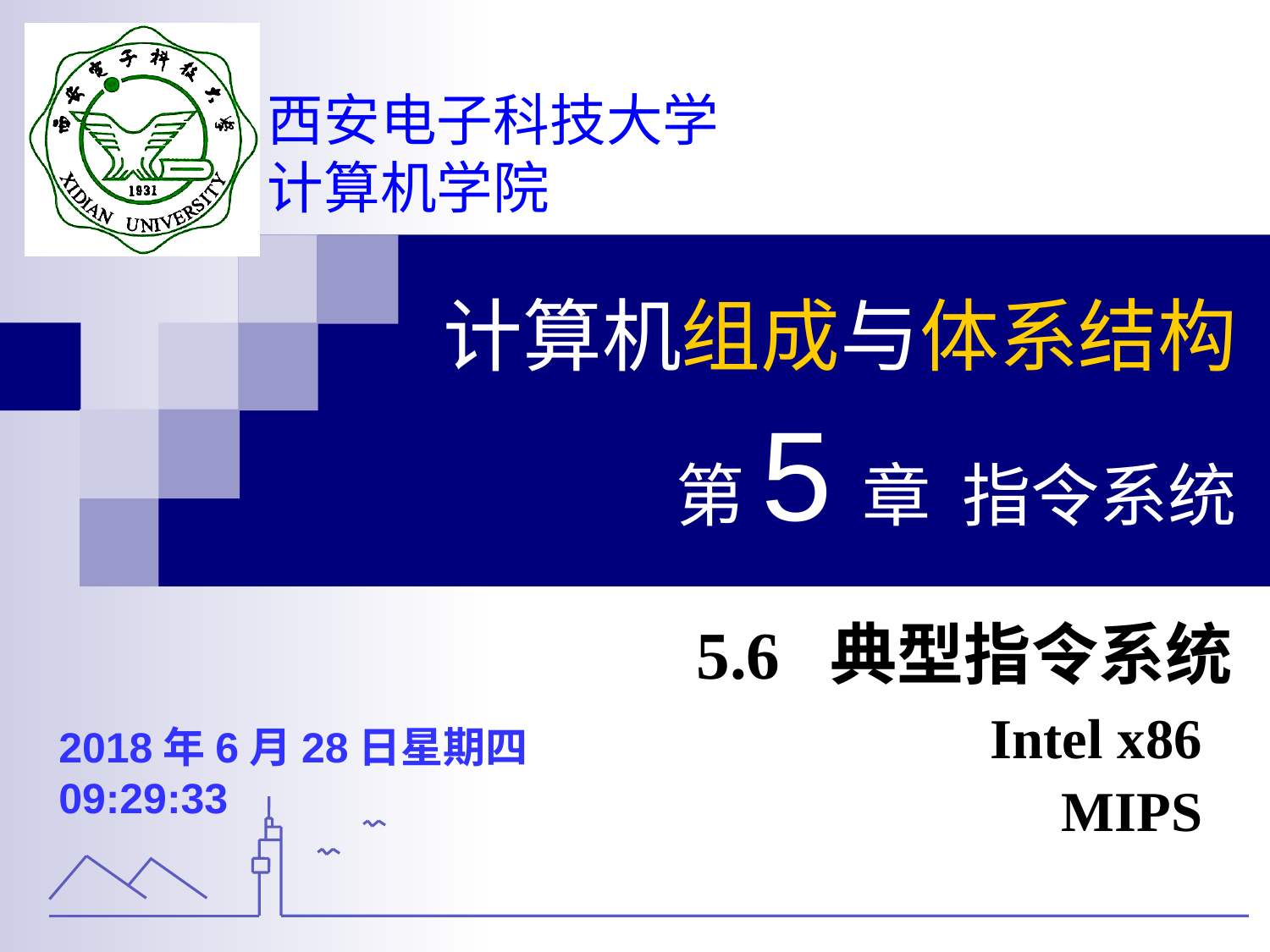

计算机组成与体系结构
第5章  指令系统
5.6  典型指令系统
Intel x86
MIPS